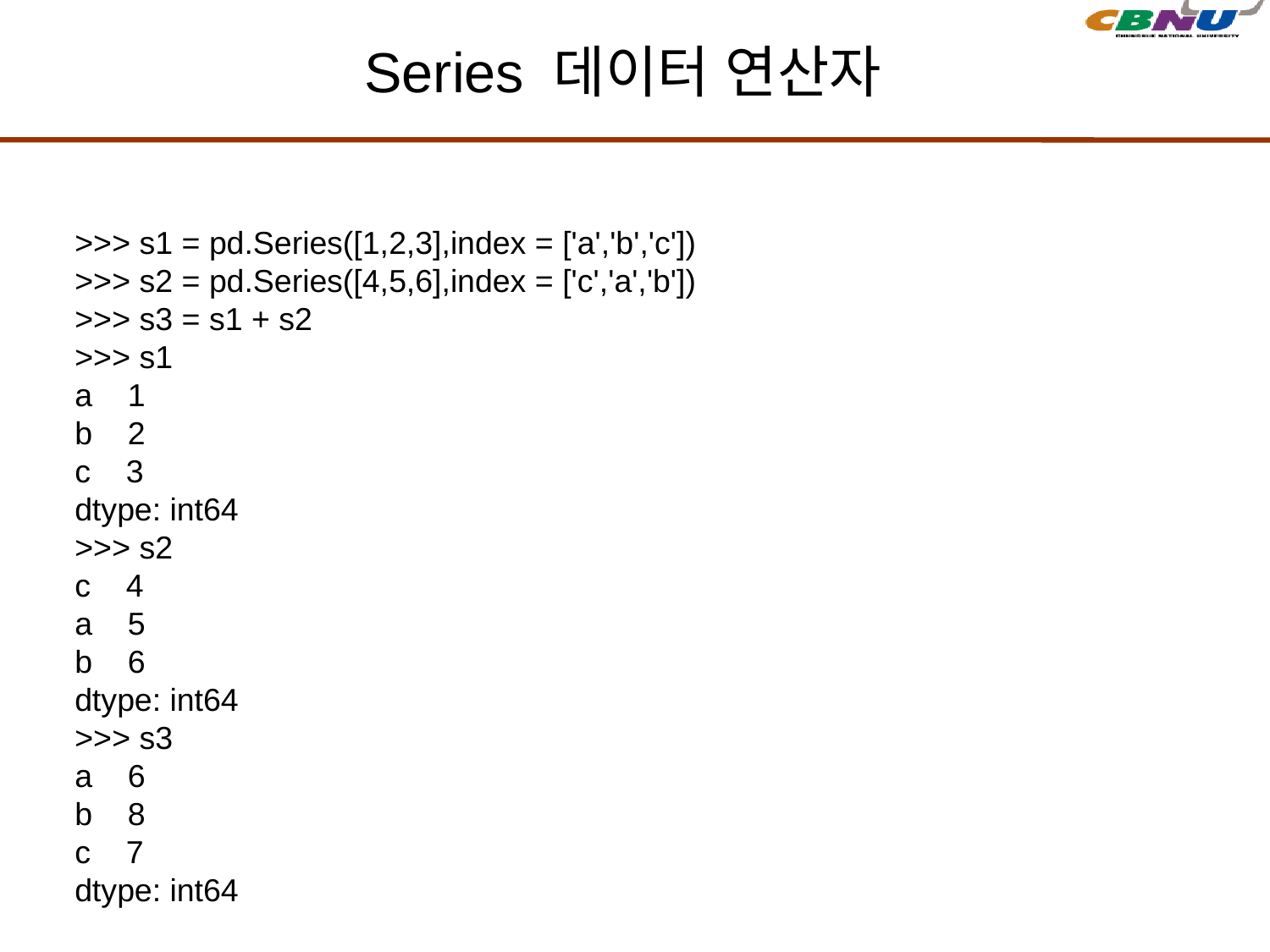

# Series 데이터 연산자
>>> s1 = pd.Series([1,2,3],index = ['a','b','c'])
>>> s2 = pd.Series([4,5,6],index = ['c','a','b'])
>>> s3 = s1 + s2
>>> s1
a    1
b    2
c    3
dtype: int64
>>> s2
c    4
a    5
b    6
dtype: int64
>>> s3
a    6
b    8
c    7
dtype: int64